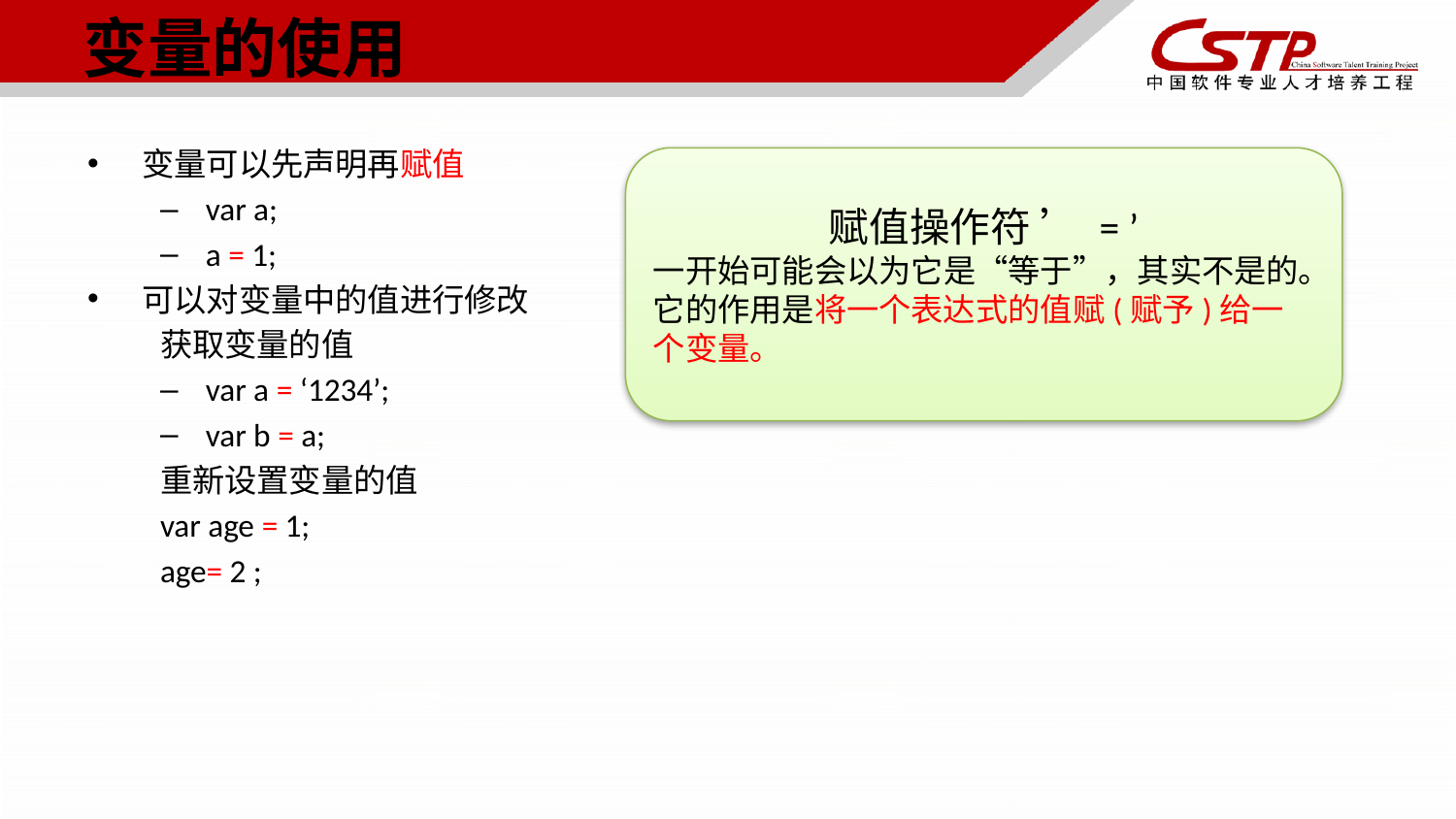

# 变量的使用
变量可以先声明再赋值
var a;
a = 1;
可以对变量中的值进行修改
获取变量的值
var a = ‘1234’;
var b = a;
重新设置变量的值
var age = 1;
age= 2 ;

赋值操作符 ’ = ’
一开始可能会以为它是“等于”，其实不是的。它的作用是将一个表达式的值赋(赋予)给一个变量。